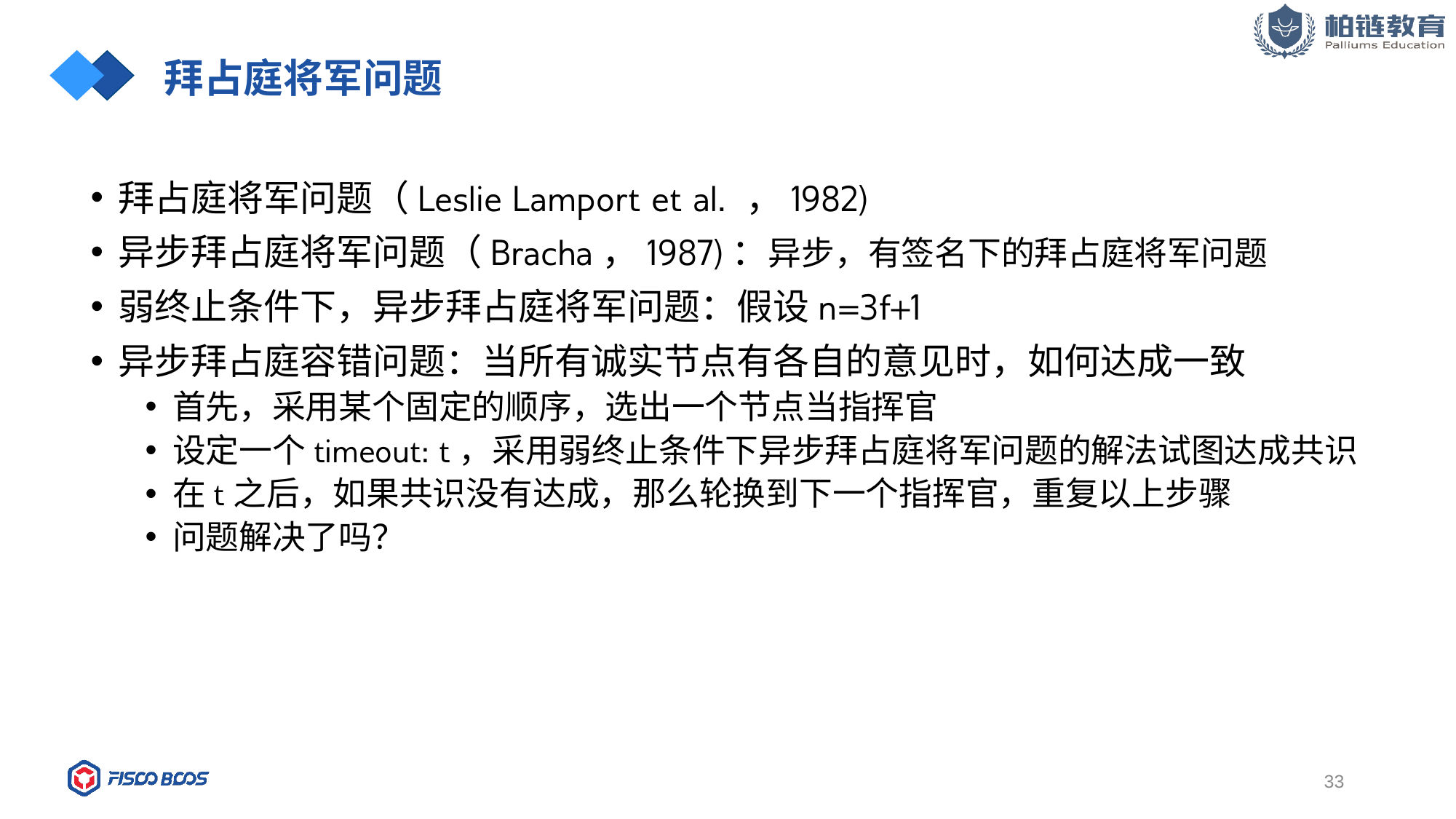

# 拜占庭将军问题
拜占庭将军问题（Leslie Lamport et al. ，1982)
异步拜占庭将军问题（Bracha，1987)：异步，有签名下的拜占庭将军问题
弱终止条件下，异步拜占庭将军问题：假设n=3f+1
异步拜占庭容错问题：当所有诚实节点有各自的意见时，如何达成一致
首先，采用某个固定的顺序，选出一个节点当指挥官
设定一个timeout: t，采用弱终止条件下异步拜占庭将军问题的解法试图达成共识
在t之后，如果共识没有达成，那么轮换到下一个指挥官，重复以上步骤
问题解决了吗？
33